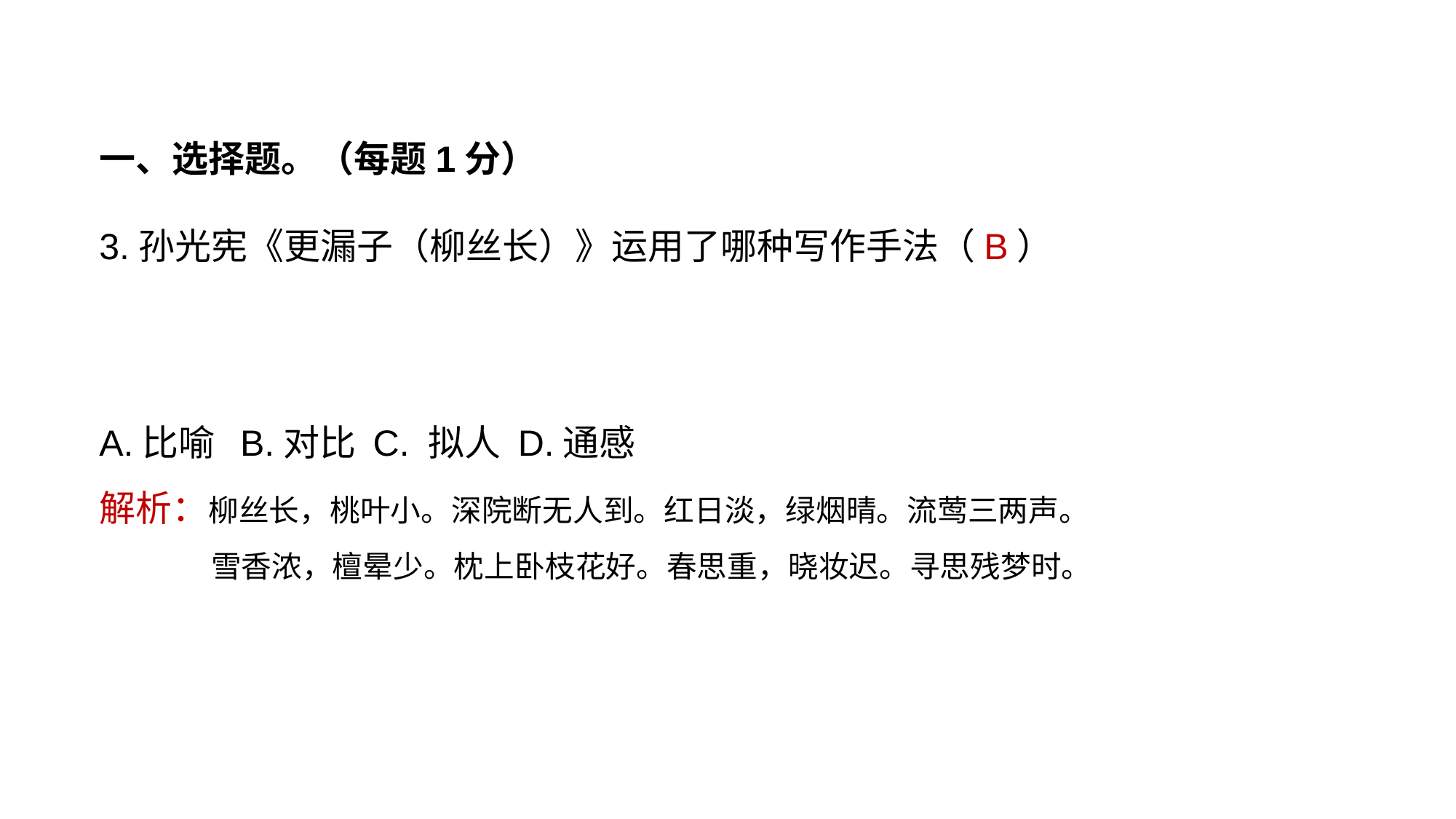

一、选择题。（每题1分）

3.孙光宪《更漏子（柳丝长）》运用了哪种写作手法（B）

A.比喻  B.对比 C. 拟人 D.通感
解析：柳丝长，桃叶小。深院断无人到。红日淡，绿烟晴。流莺三两声。
雪香浓，檀晕少。枕上卧枝花好。春思重，晓妆迟。寻思残梦时。